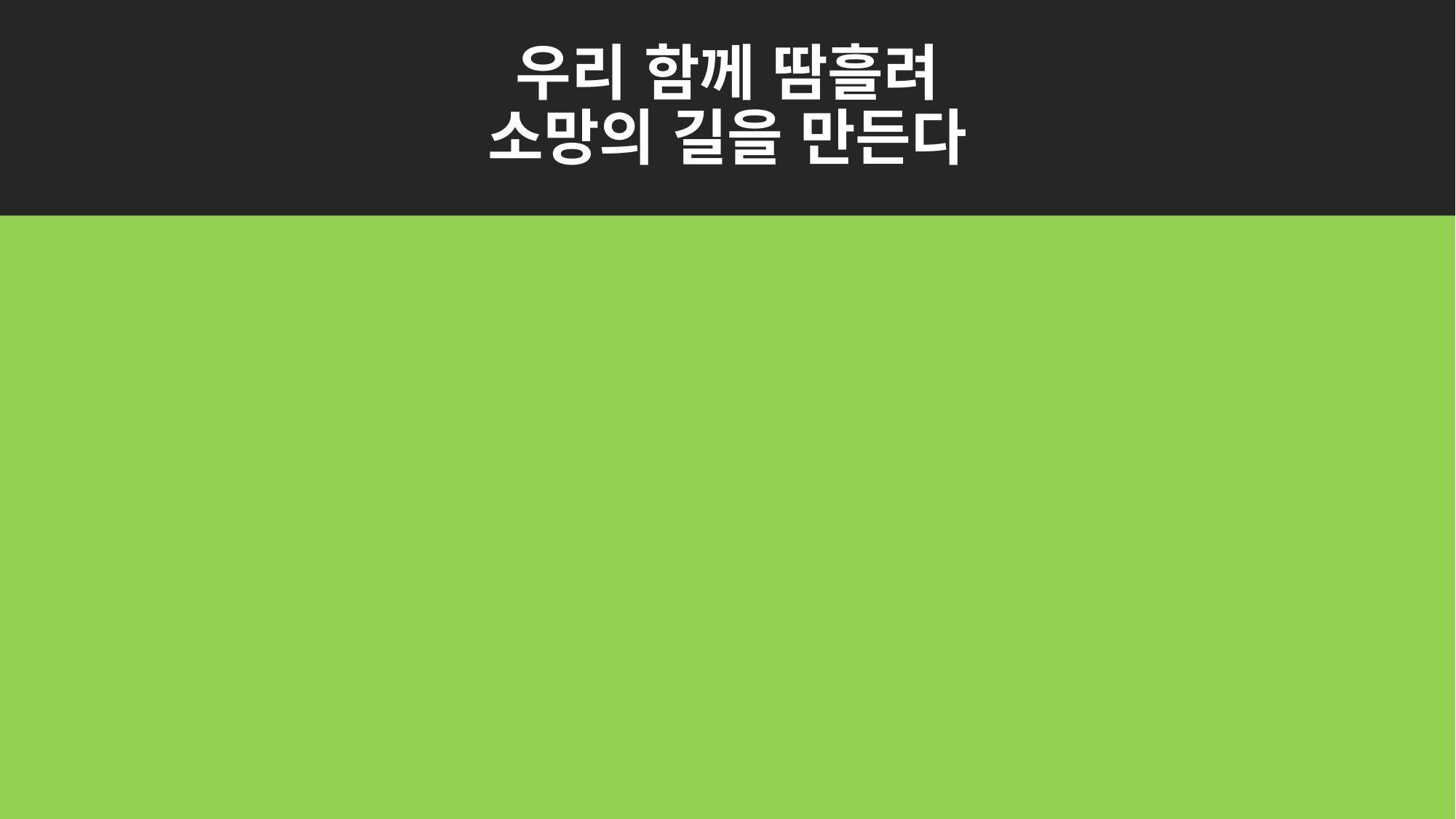

# 우리 함께 땀흘려 소망의 길을 만든다